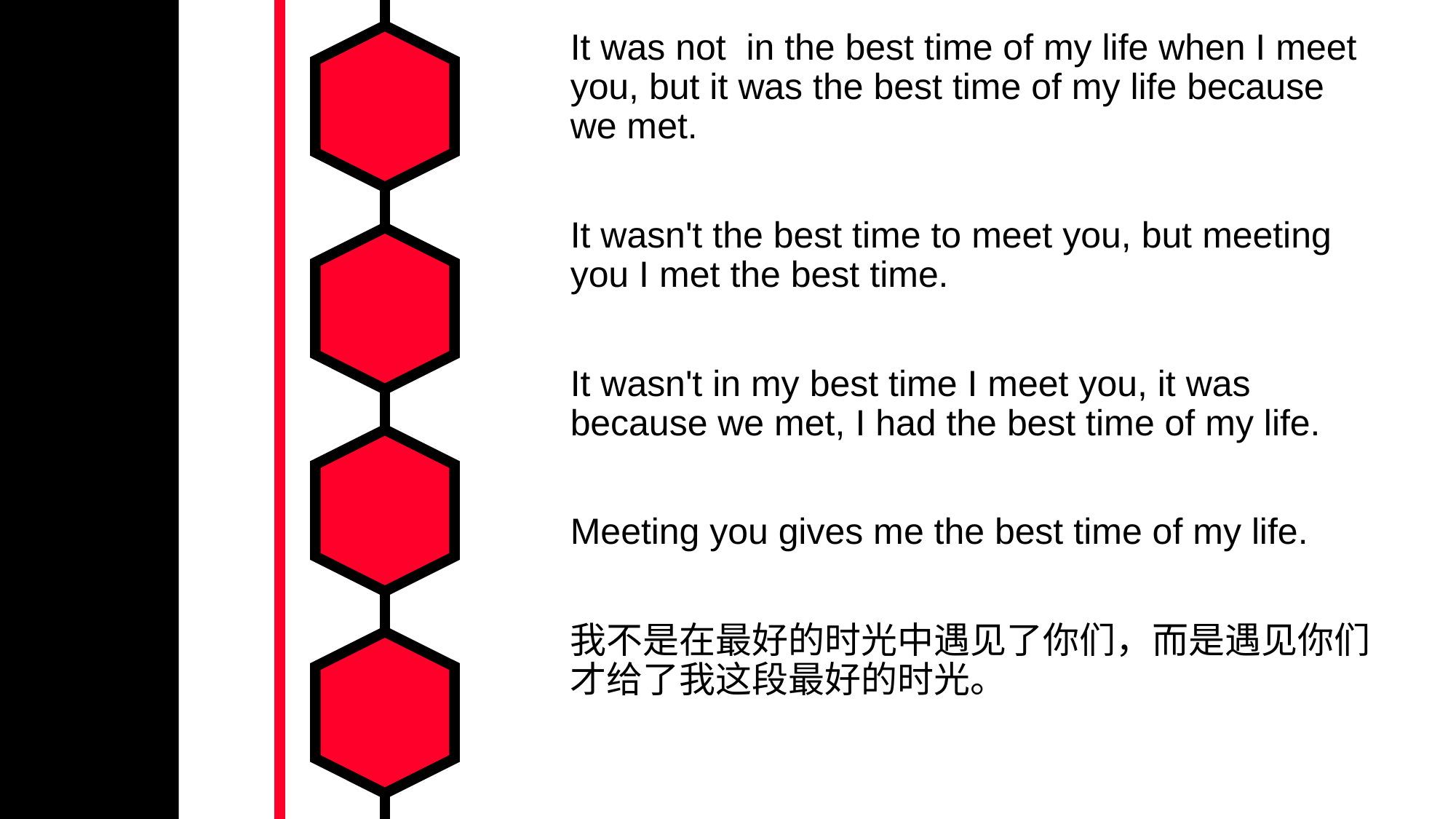

#
It was not  in the best time of my life when I meet you, but it was the best time of my life because we met.

It wasn't the best time to meet you, but meeting you I met the best time.

It wasn't in my best time I meet you, it was because we met, I had the best time of my life.

Meeting you gives me the best time of my life.

我不是在最好的时光中遇见了你们，而是遇见你们才给了我这段最好的时光。